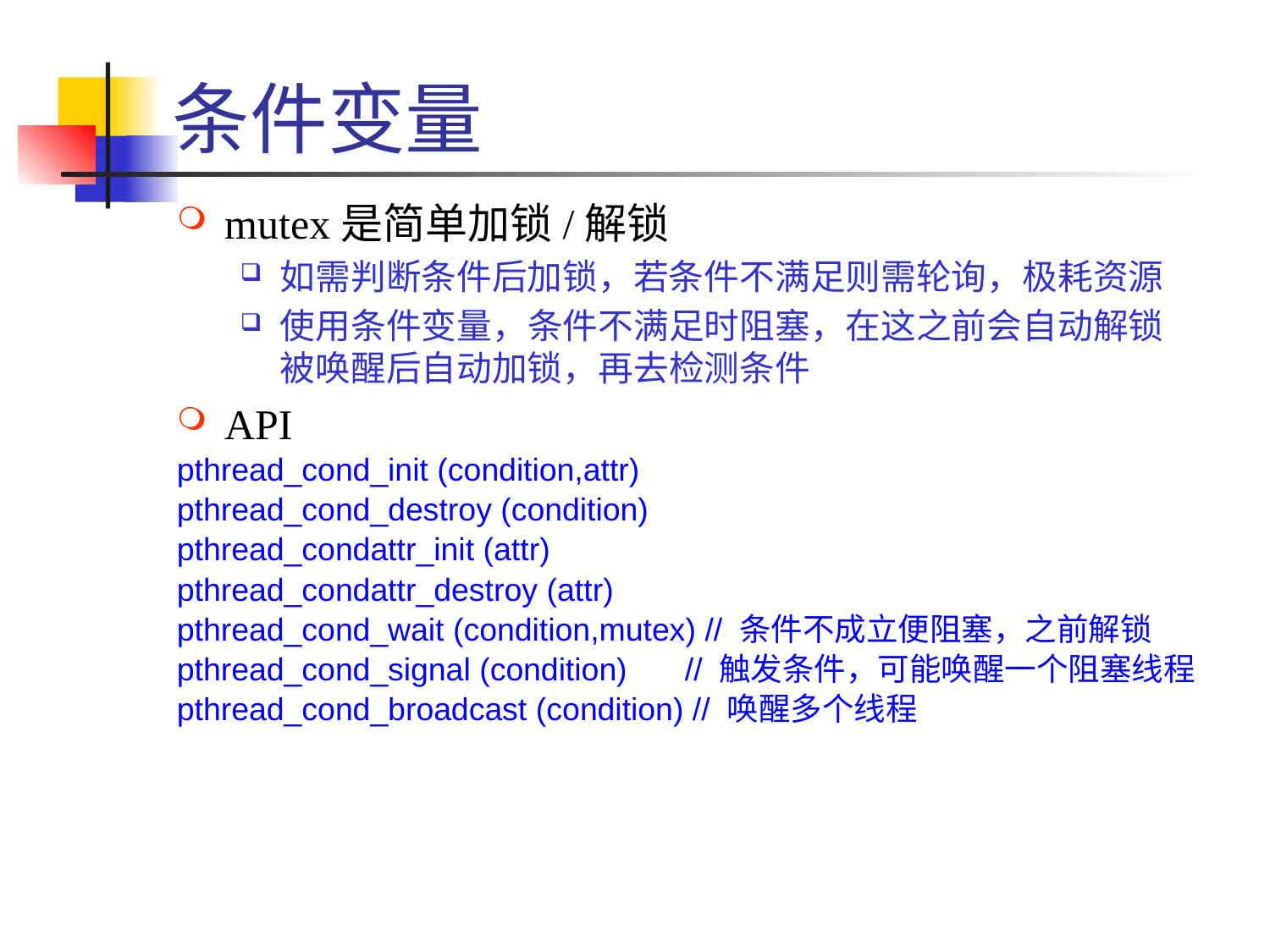

# 条件变量
mutex是简单加锁/解锁
如需判断条件后加锁，若条件不满足则需轮询，极耗资源
使用条件变量，条件不满足时阻塞，在这之前会自动解锁
被唤醒后自动加锁，再去检测条件
API
pthread_cond_init (condition,attr)
pthread_cond_destroy (condition)
pthread_condattr_init (attr)
pthread_condattr_destroy (attr)
pthread_cond_wait (condition,mutex) // 条件不成立便阻塞，之前解锁
pthread_cond_signal (condition) 	// 触发条件，可能唤醒一个阻塞线程
pthread_cond_broadcast (condition) // 唤醒多个线程